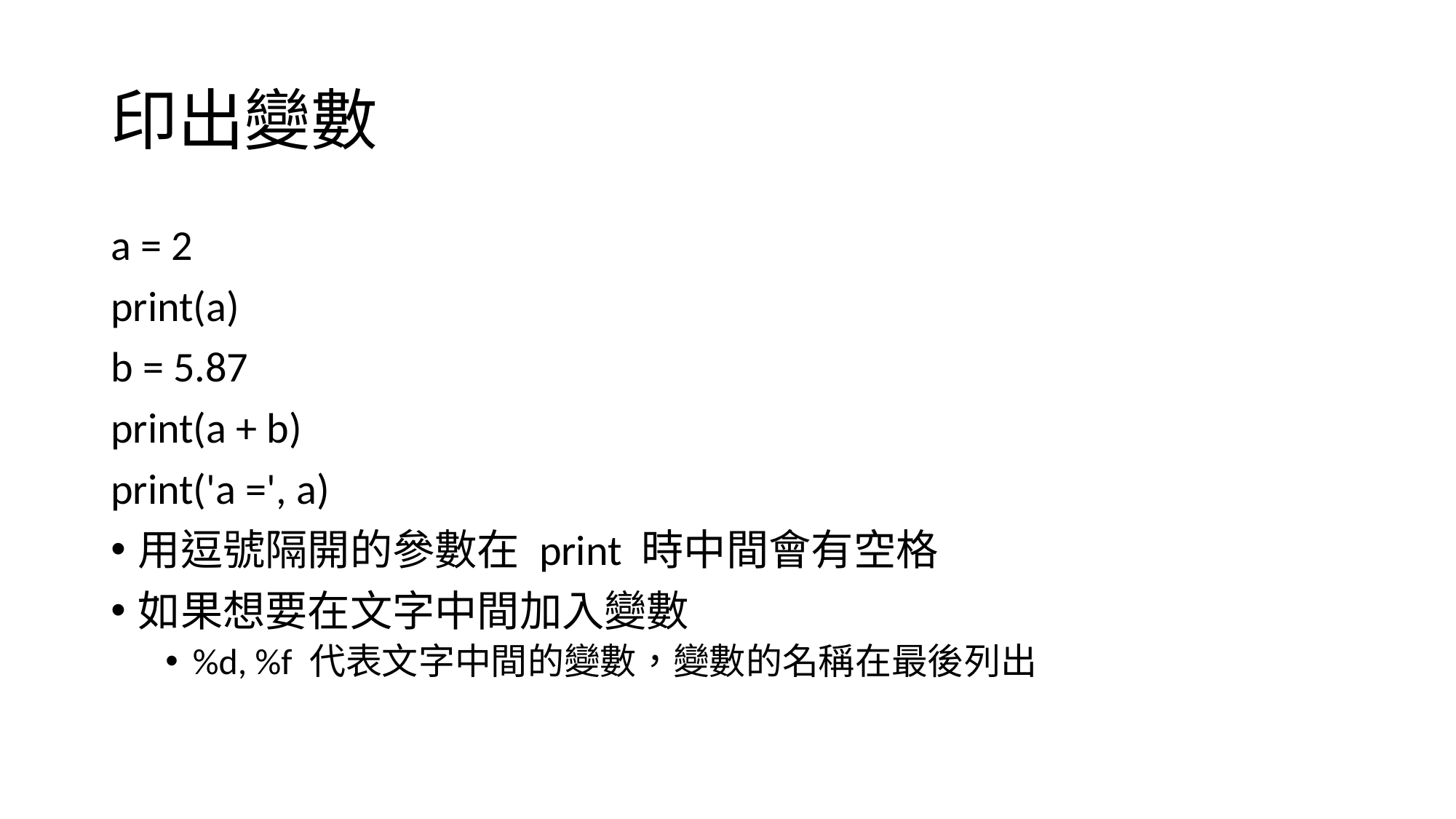

# 印出變數
a = 2
print(a)
b = 5.87
print(a + b)
print('a =', a)
用逗號隔開的參數在 print 時中間會有空格
如果想要在文字中間加入變數
%d, %f 代表文字中間的變數，變數的名稱在最後列出